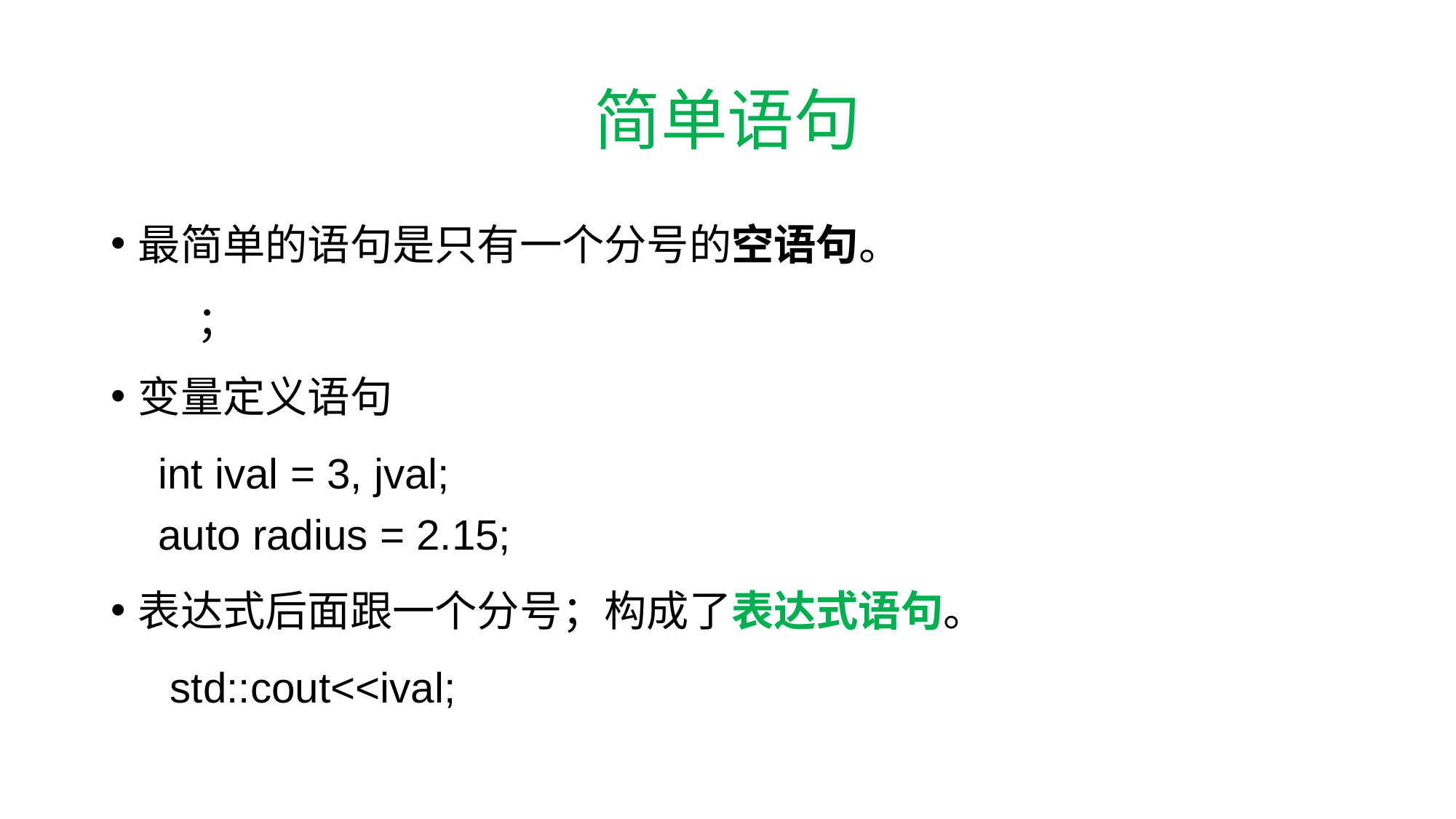

# 简单语句
最简单的语句是只有一个分号的空语句。
        ；
变量定义语句
    int ival = 3, jval;
    auto radius = 2.15;
表达式后面跟一个分号；构成了表达式语句。
     std::cout<<ival;